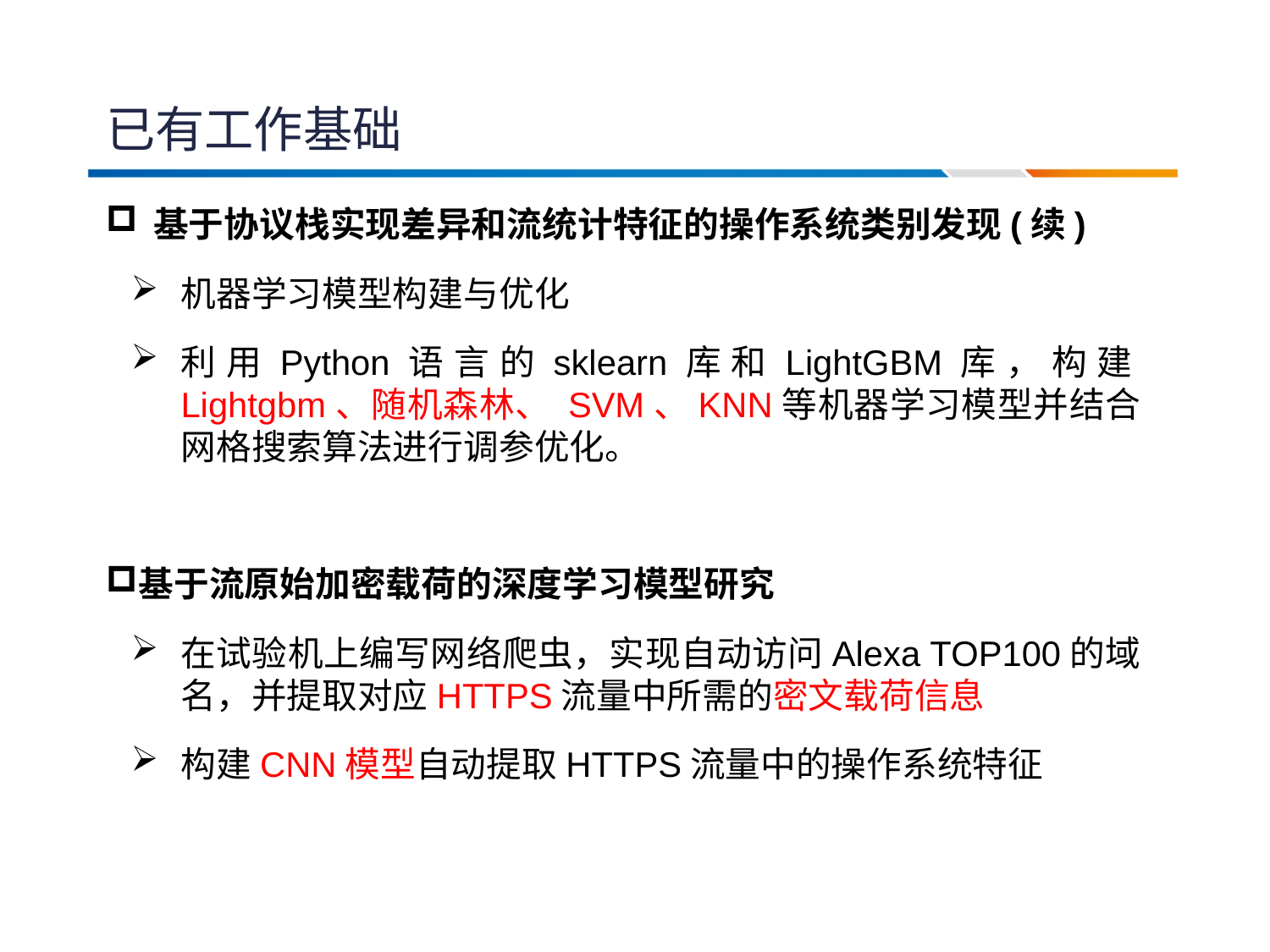

# 已有工作基础
基于协议栈实现差异和流统计特征的操作系统类别发现(续)
机器学习模型构建与优化
利用Python语言的sklearn库和LightGBM库，构建Lightgbm、随机森林、 SVM、KNN等机器学习模型并结合网格搜索算法进行调参优化。

基于流原始加密载荷的深度学习模型研究
在试验机上编写网络爬虫，实现自动访问Alexa TOP100的域名，并提取对应HTTPS流量中所需的密文载荷信息
构建CNN模型自动提取HTTPS流量中的操作系统特征